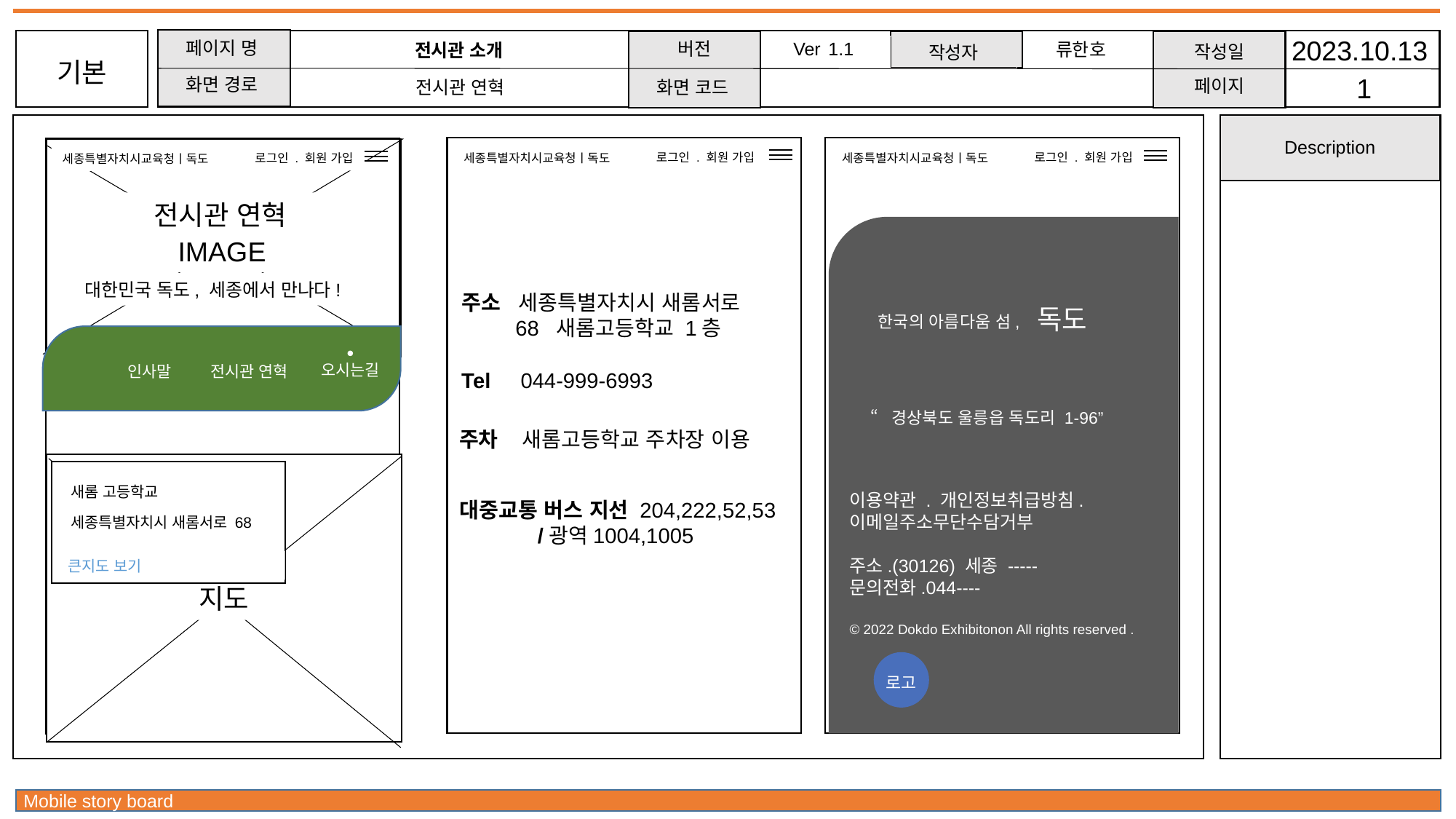

Ver 1.1
2023.10.13

페이지 명

버전
류한호
전시관 소개
작성일
작성자
기본
1
화면 경로
페이지
전시관 연혁
화면 코드

Description

로그인 . 회원 가입
로그인 . 회원 가입
세종특별자치시교육청ㅣ독도
세종특별자치시교육청ㅣ독도
로그인 . 회원 가입
세종특별자치시교육청ㅣ독도
전시관 연혁

IMAGE
대한민국 독도, 세종에서 만나다!
주소   세종특별자치시 새롬서로
         68  새롬고등학교 1층
독도
한국의 아름다움 섬,

오시는길
전시관 연혁
인사말
Tel     044-999-6993
“경상북도 울릉읍 독도리 1-96”
주차    새롬고등학교 주차장 이용

새롬 고등학교
세종특별자치시 새롬서로 68
큰지도 보기
이용약관 . 개인정보취급방침.이메일주소무단수담거부

주소.(30126) 세종 -----
문의전화.044----
대중교통 버스 지선 204,222,52,53
             /광역1004,1005
지도
© 2022 Dokdo Exhibitonon All rights reserved .

로고
Mobile story board